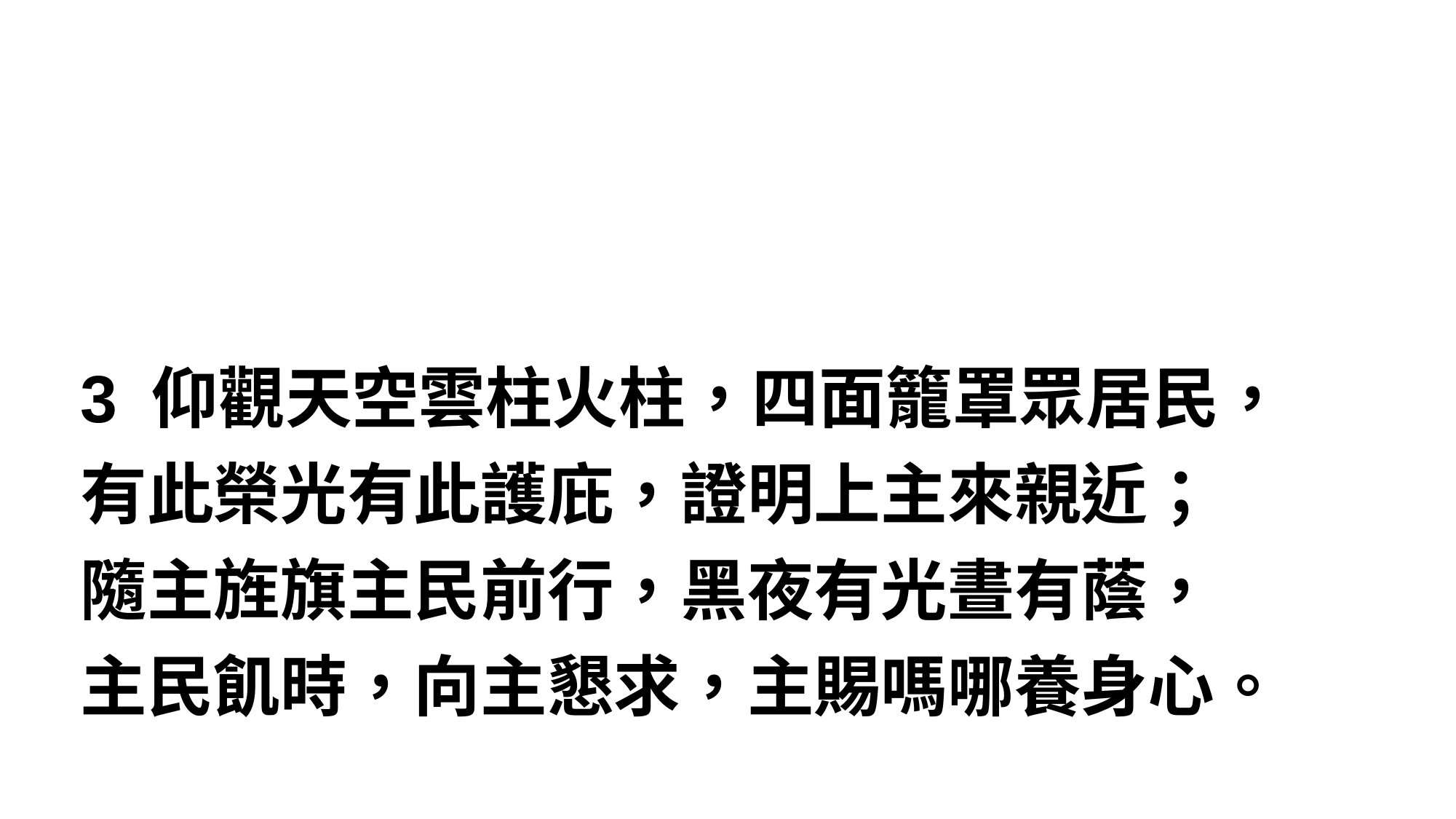

3 仰觀天空雲柱火柱，四面籠罩眾居民，
有此榮光有此護庇，證明上主來親近；
隨主旌旗主民前行，黑夜有光晝有蔭，
主民飢時，向主懇求，主賜嗎哪養身心。